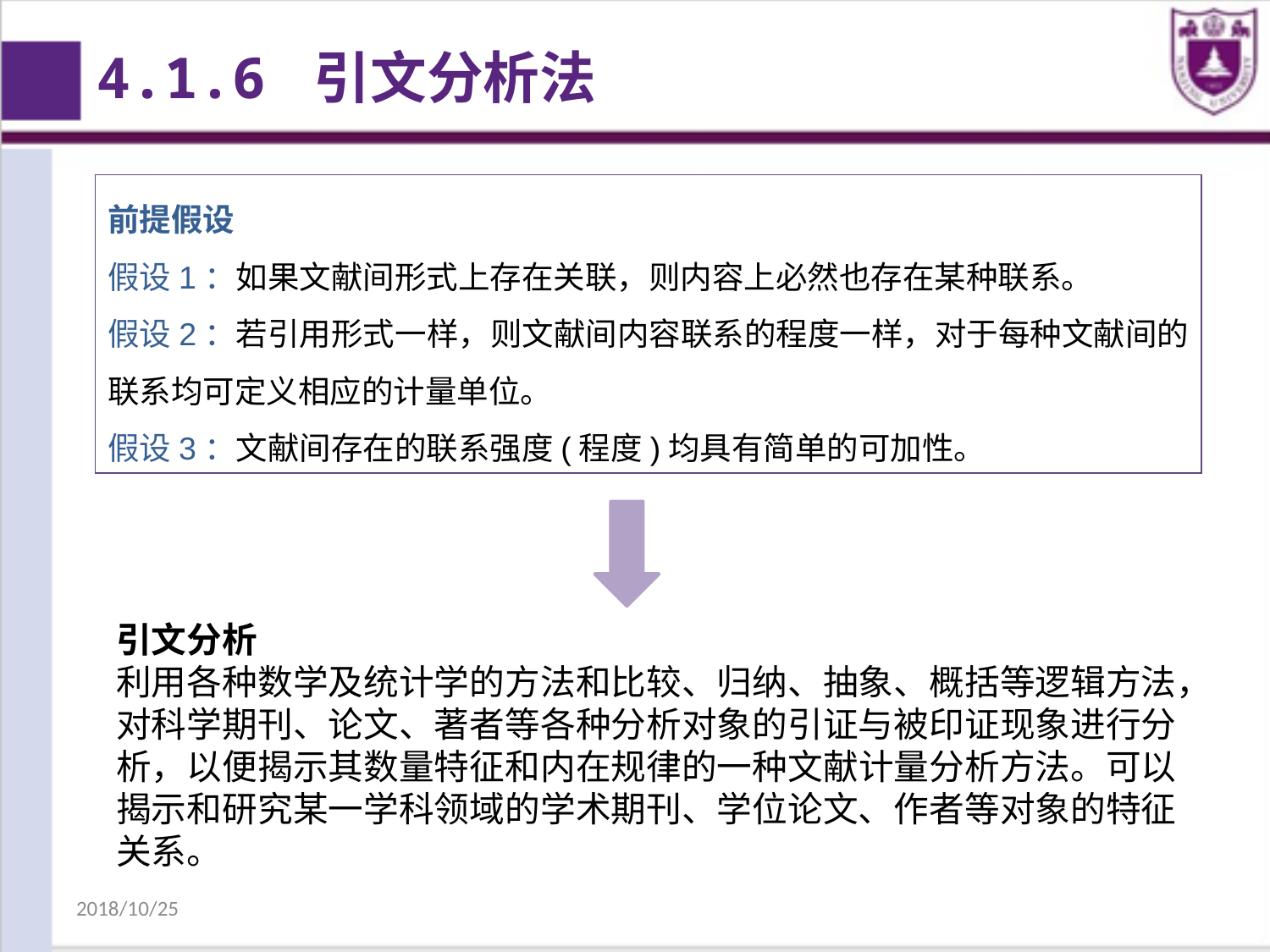

4.1.6 引文分析法
前提假设
假设1：如果文献间形式上存在关联，则内容上必然也存在某种联系。
假设2：若引用形式一样，则文献间内容联系的程度一样，对于每种文献间的联系均可定义相应的计量单位。
假设3：文献间存在的联系强度(程度)均具有简单的可加性。

引文分析
利用各种数学及统计学的方法和比较、归纳、抽象、概括等逻辑方法，对科学期刊、论文、著者等各种分析对象的引证与被印证现象进行分析，以便揭示其数量特征和内在规律的一种文献计量分析方法。可以揭示和研究某一学科领域的学术期刊、学位论文、作者等对象的特征关系。

2018/10/25